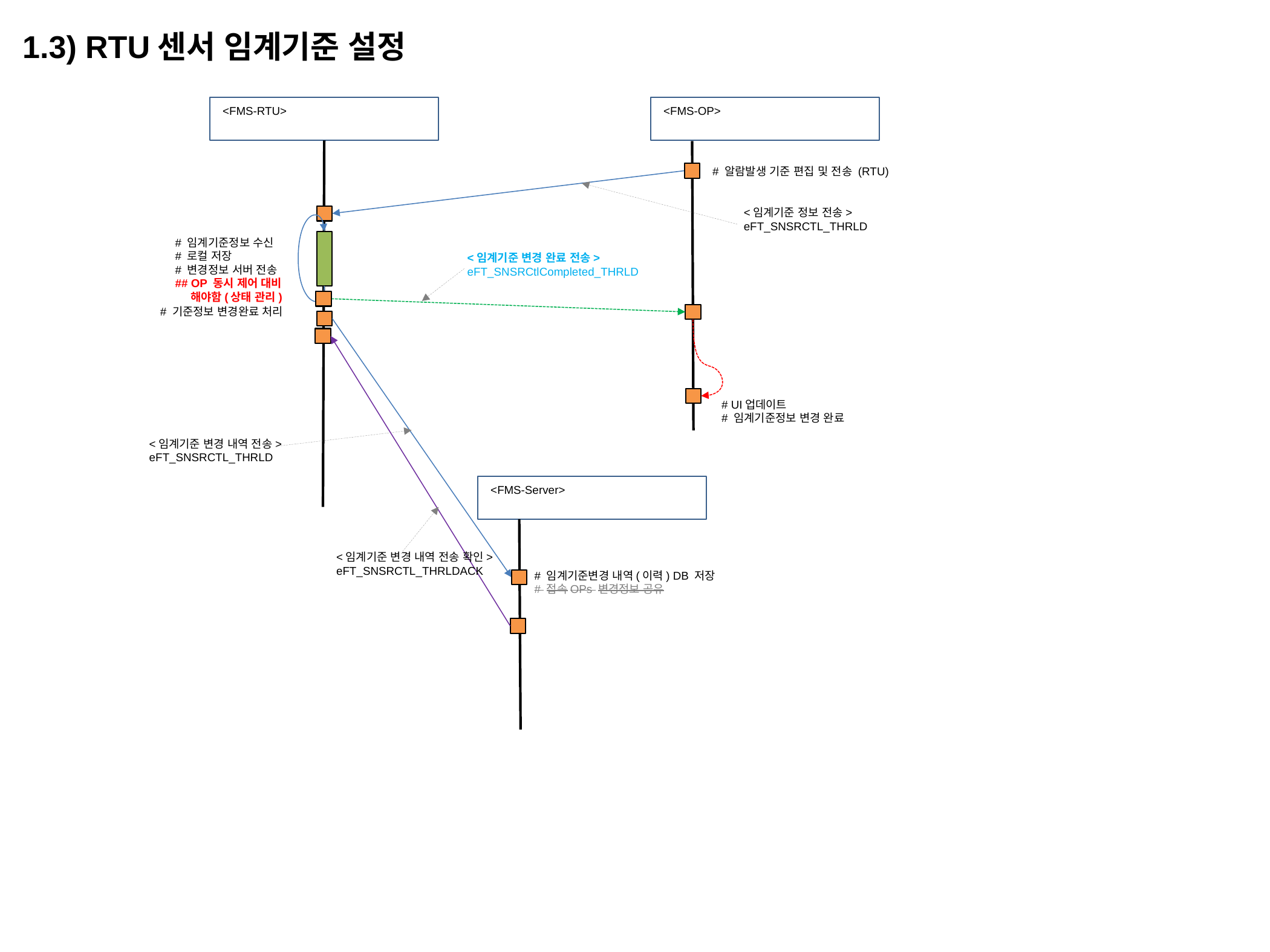

1.3) RTU센서 임계기준 설정
<FMS-RTU>
<FMS-OP>
# 알람발생 기준 편집 및 전송 (RTU)

<임계기준 정보 전송>
eFT_SNSRCTL_THRLD

# 임계기준정보 수신
# 로컬 저장
# 변경정보 서버 전송
## OP 동시 제어 대비
    해야함(상태 관리)

<임계기준 변경 완료 전송>
eFT_SNSRCtlCompleted_THRLD

# 기준정보 변경완료 처리

# UI업데이트
# 임계기준정보 변경 완료
<임계기준 변경 내역 전송>
eFT_SNSRCTL_THRLD
<FMS-Server>
<임계기준 변경 내역 전송 확인>
eFT_SNSRCTL_THRLDACK
# 임계기준변경 내역(이력) DB 저장
# 접속OPs 변경정보 공유